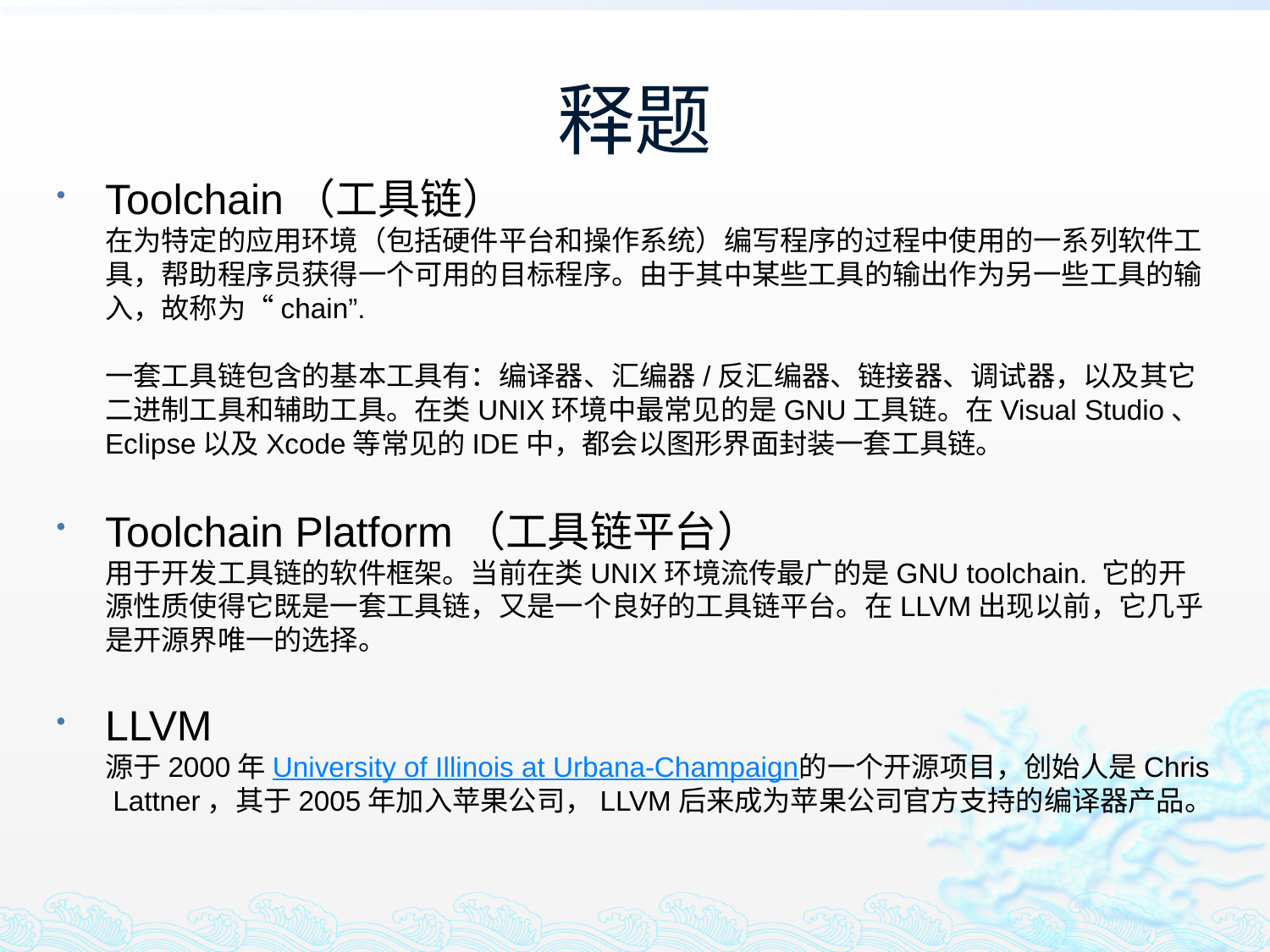

# 释题
Toolchain（工具链）
在为特定的应用环境（包括硬件平台和操作系统）编写程序的过程中使用的一系列软件工具，帮助程序员获得一个可用的目标程序。由于其中某些工具的输出作为另一些工具的输入，故称为“chain”.
一套工具链包含的基本工具有：编译器、汇编器/反汇编器、链接器、调试器，以及其它二进制工具和辅助工具。在类UNIX环境中最常见的是GNU工具链。在Visual Studio、Eclipse以及Xcode等常见的IDE中，都会以图形界面封装一套工具链。
Toolchain Platform（工具链平台）
用于开发工具链的软件框架。当前在类UNIX环境流传最广的是GNU toolchain. 它的开源性质使得它既是一套工具链，又是一个良好的工具链平台。在LLVM出现以前，它几乎是开源界唯一的选择。
LLVM
源于2000年University of Illinois at Urbana-Champaign的一个开源项目，创始人是Chris  Lattner，其于2005年加入苹果公司，LLVM后来成为苹果公司官方支持的编译器产品。